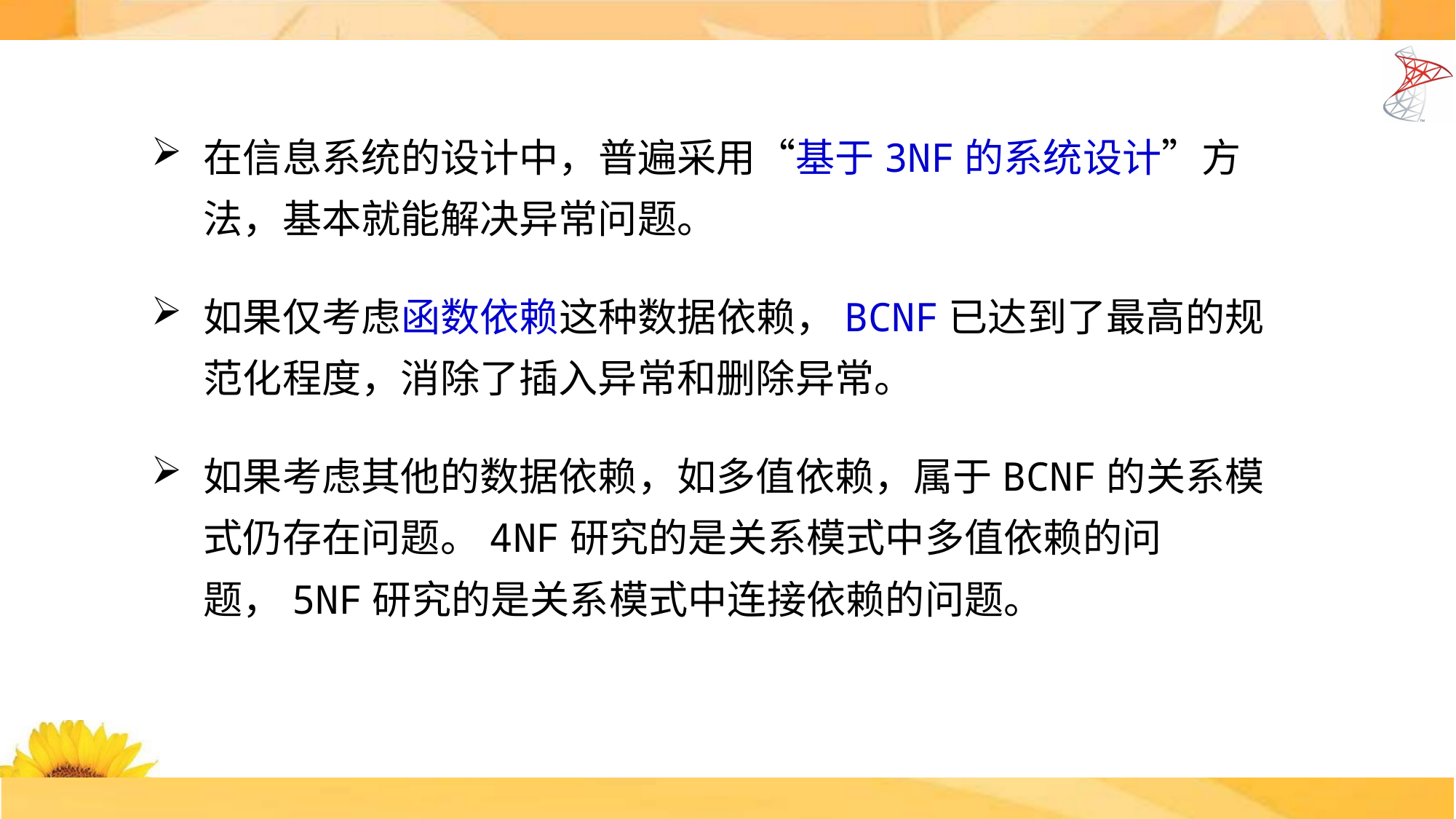

在信息系统的设计中，普遍采用“基于3NF的系统设计”方法，基本就能解决异常问题。
如果仅考虑函数依赖这种数据依赖，BCNF已达到了最高的规范化程度，消除了插入异常和删除异常。
如果考虑其他的数据依赖，如多值依赖，属于BCNF的关系模式仍存在问题。4NF研究的是关系模式中多值依赖的问题，5NF研究的是关系模式中连接依赖的问题。